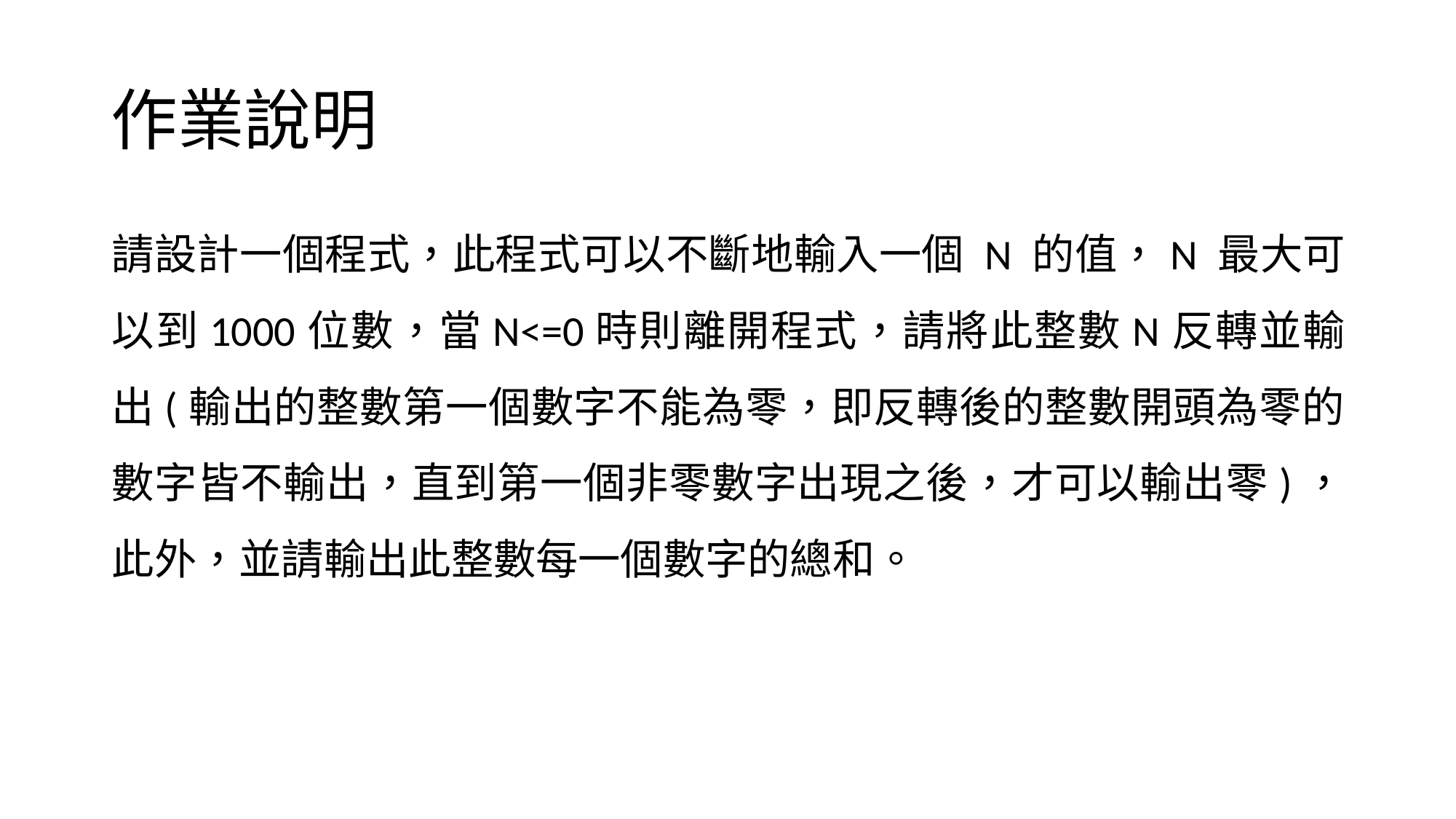

# 作業說明
請設計一個程式，此程式可以不斷地輸入一個 N 的值，N 最大可以到1000位數，當N<=0時則離開程式，請將此整數N反轉並輸出(輸出的整數第一個數字不能為零，即反轉後的整數開頭為零的數字皆不輸出，直到第一個非零數字出現之後，才可以輸出零)，此外，並請輸出此整數每一個數字的總和。